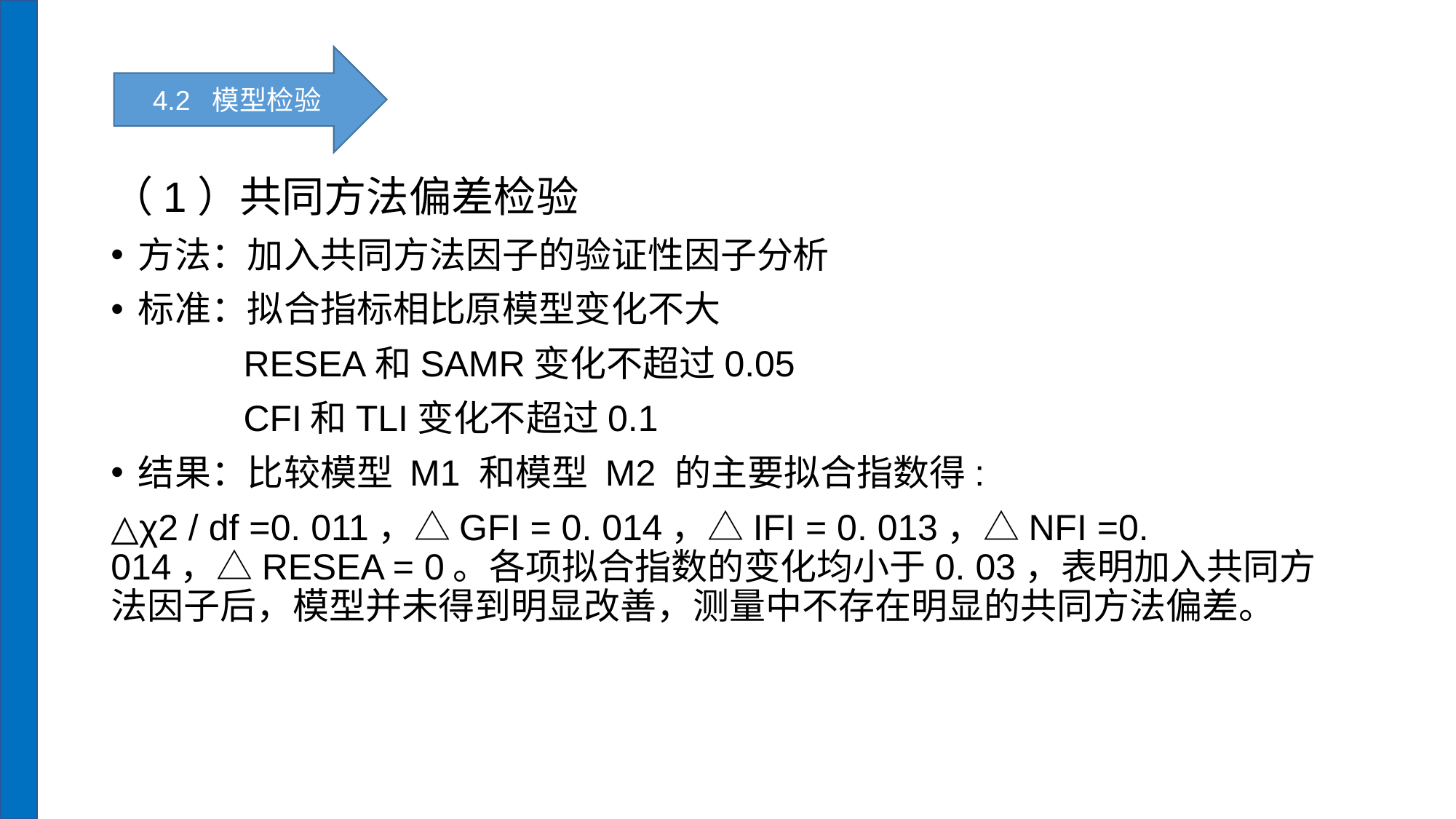

4.2  模型检验
（1）共同方法偏差检验
方法：加入共同方法因子的验证性因子分析
标准：拟合指标相比原模型变化不大
             RESEA和SAMR变化不超过0.05
             CFI和TLI变化不超过0.1
结果：比较模型 M1 和模型 M2 的主要拟合指数得:
△χ2 / df =0. 011，△GFI = 0. 014，△IFI = 0. 013，△NFI =0. 014，△RESEA = 0。各项拟合指数的变化均小于0. 03，表明加入共同方法因子后，模型并未得到明显改善，测量中不存在明显的共同方法偏差。